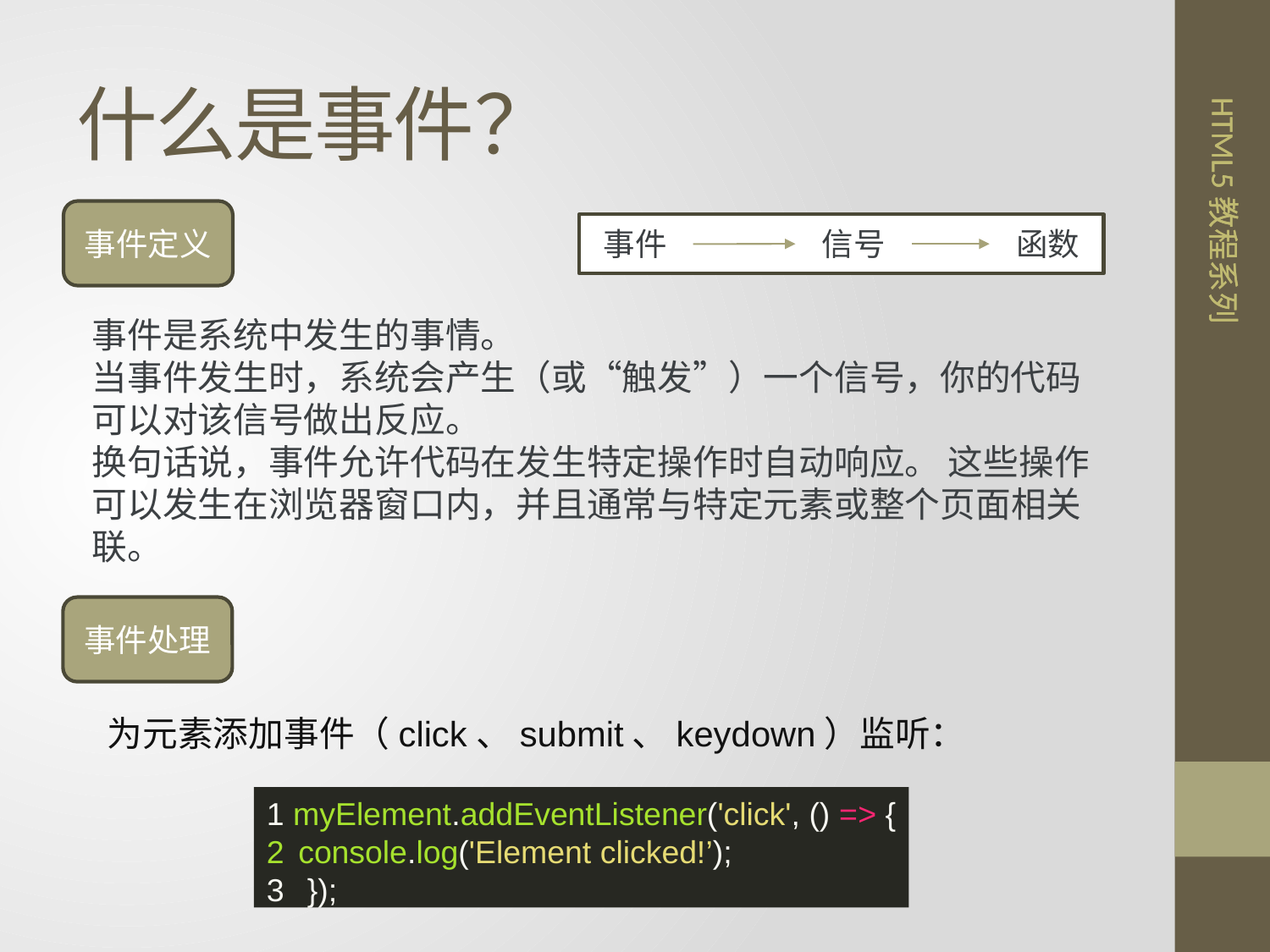

# 什么是事件？
事件定义

信号
函数
事件
事件是系统中发生的事情。
当事件发生时，系统会产生（或“触发”）一个信号，你的代码可以对该信号做出反应。
换句话说，事件允许代码在发生特定操作时自动响应。 这些操作可以发生在浏览器窗口内，并且通常与特定元素或整个页面相关联。
事件处理
为元素添加事件（click、submit、keydown）监听：
1 myElement.addEventListener('click', () => {
console.log('Element clicked!’);
 });